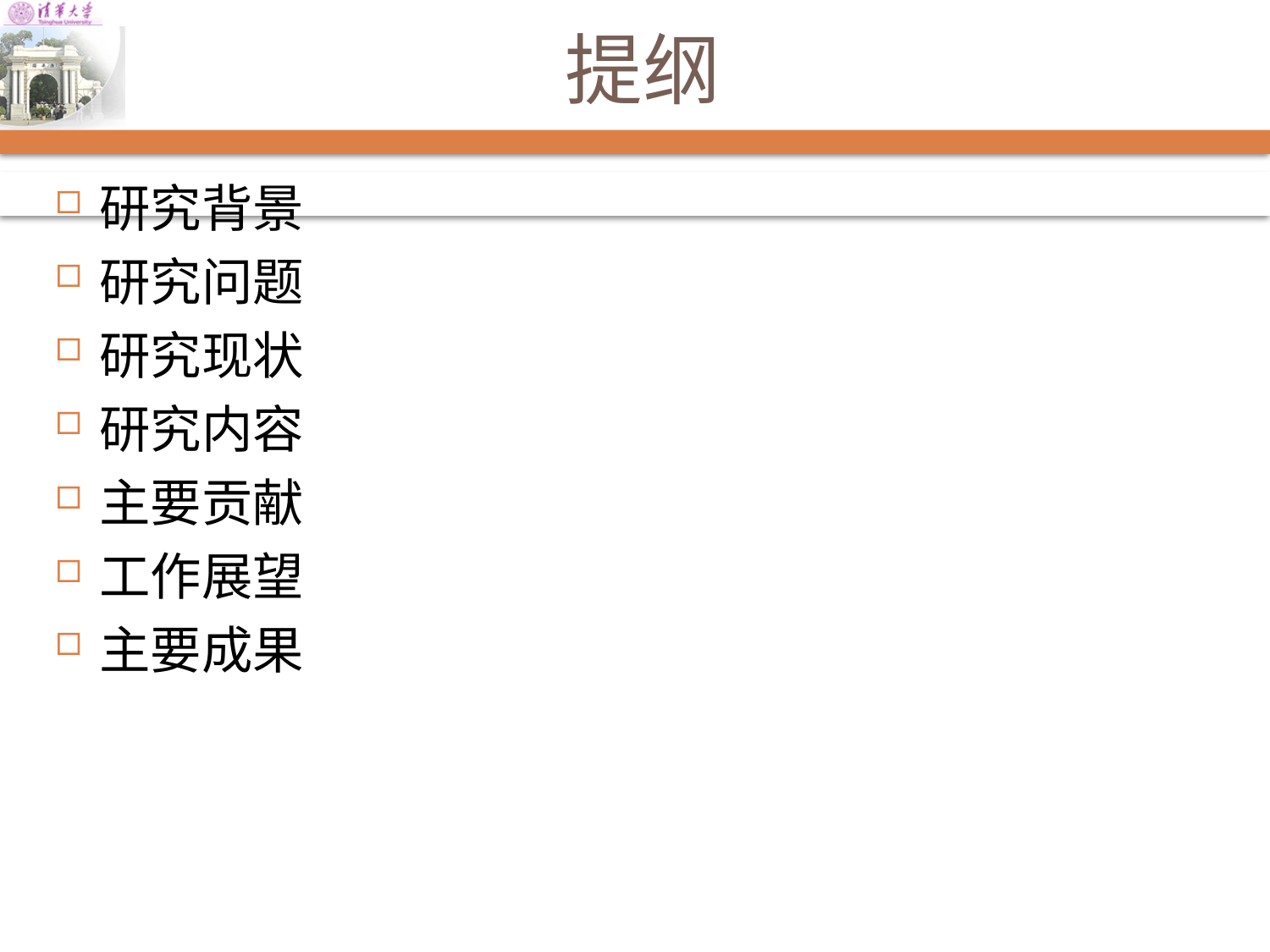

# 提纲
研究背景
研究问题
研究现状
研究内容
主要贡献
工作展望
主要成果